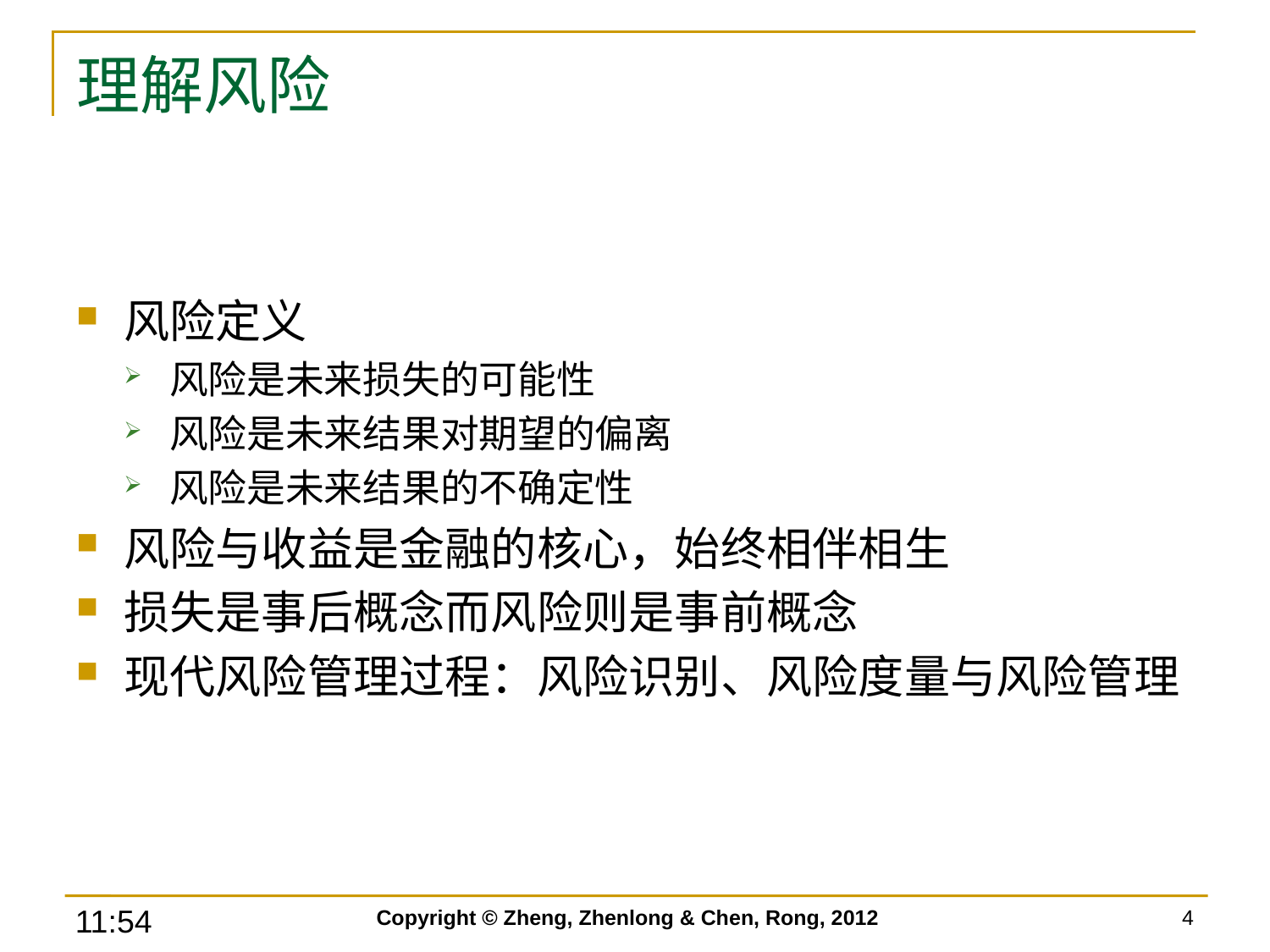

# 理解风险

风险定义
风险是未来损失的可能性
风险是未来结果对期望的偏离
风险是未来结果的不确定性
风险与收益是金融的核心，始终相伴相生
损失是事后概念而风险则是事前概念
现代风险管理过程：风险识别、风险度量与风险管理
Copyright © Zheng, Zhenlong & Chen, Rong, 2012
4